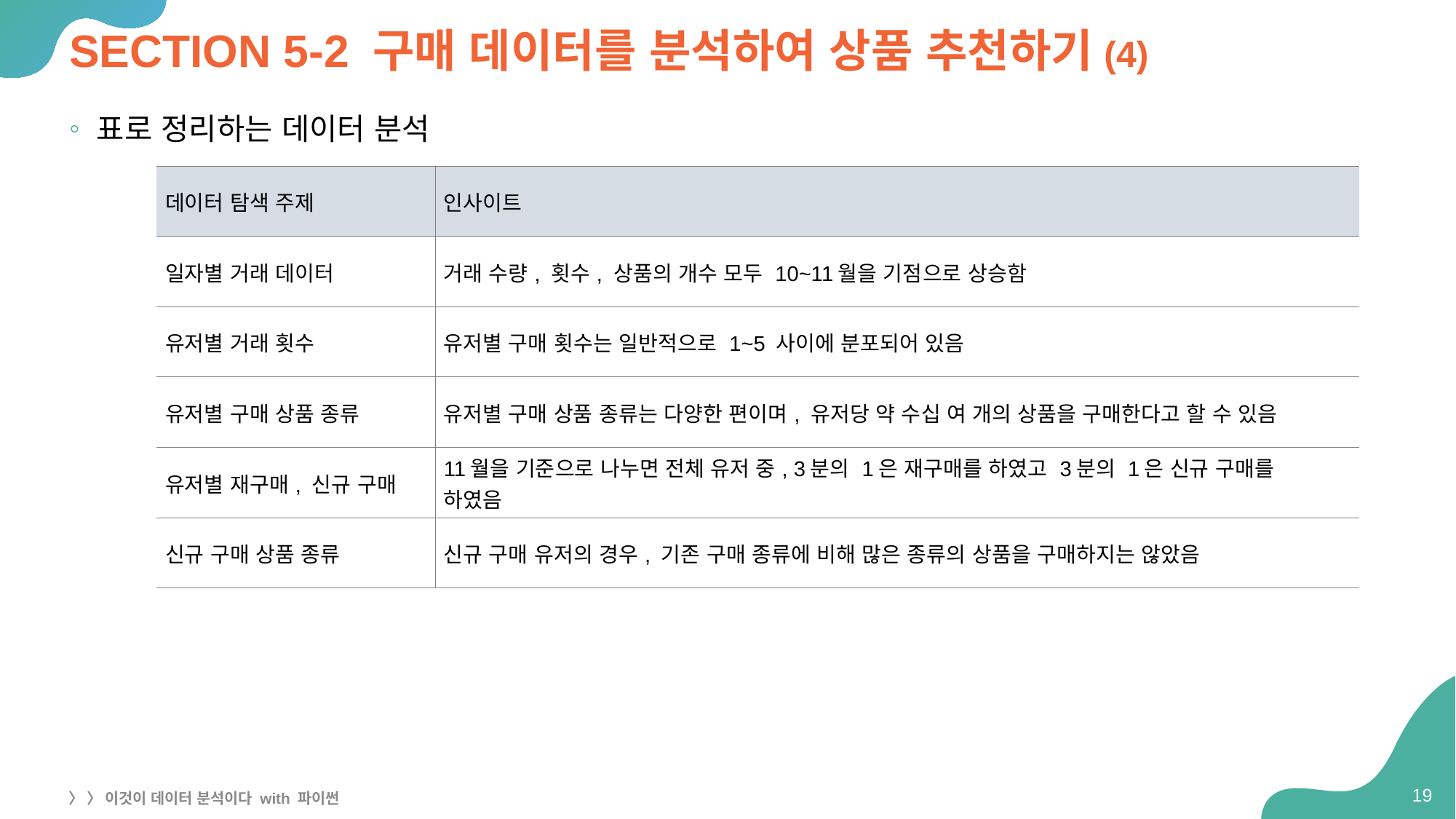

# SECTION 5-2 구매 데이터를 분석하여 상품 추천하기(4)
표로 정리하는 데이터 분석
| 데이터 탐색 주제 | 인사이트 |
| --- | --- |
| 일자별 거래 데이터 | 거래 수량, 횟수, 상품의 개수 모두 10~11월을 기점으로 상승함 |
| 유저별 거래 횟수 | 유저별 구매 횟수는 일반적으로 1~5 사이에 분포되어 있음 |
| 유저별 구매 상품 종류 | 유저별 구매 상품 종류는 다양한 편이며, 유저당 약 수십 여 개의 상품을 구매한다고 할 수 있음 |
| 유저별 재구매, 신규 구매 | 11월을 기준으로 나누면 전체 유저 중, 3분의 1은 재구매를 하였고 3분의 1은 신규 구매를 하였음 |
| 신규 구매 상품 종류 | 신규 구매 유저의 경우, 기존 구매 종류에 비해 많은 종류의 상품을 구매하지는 않았음 |
19
〉 〉 이것이 데이터 분석이다 with 파이썬